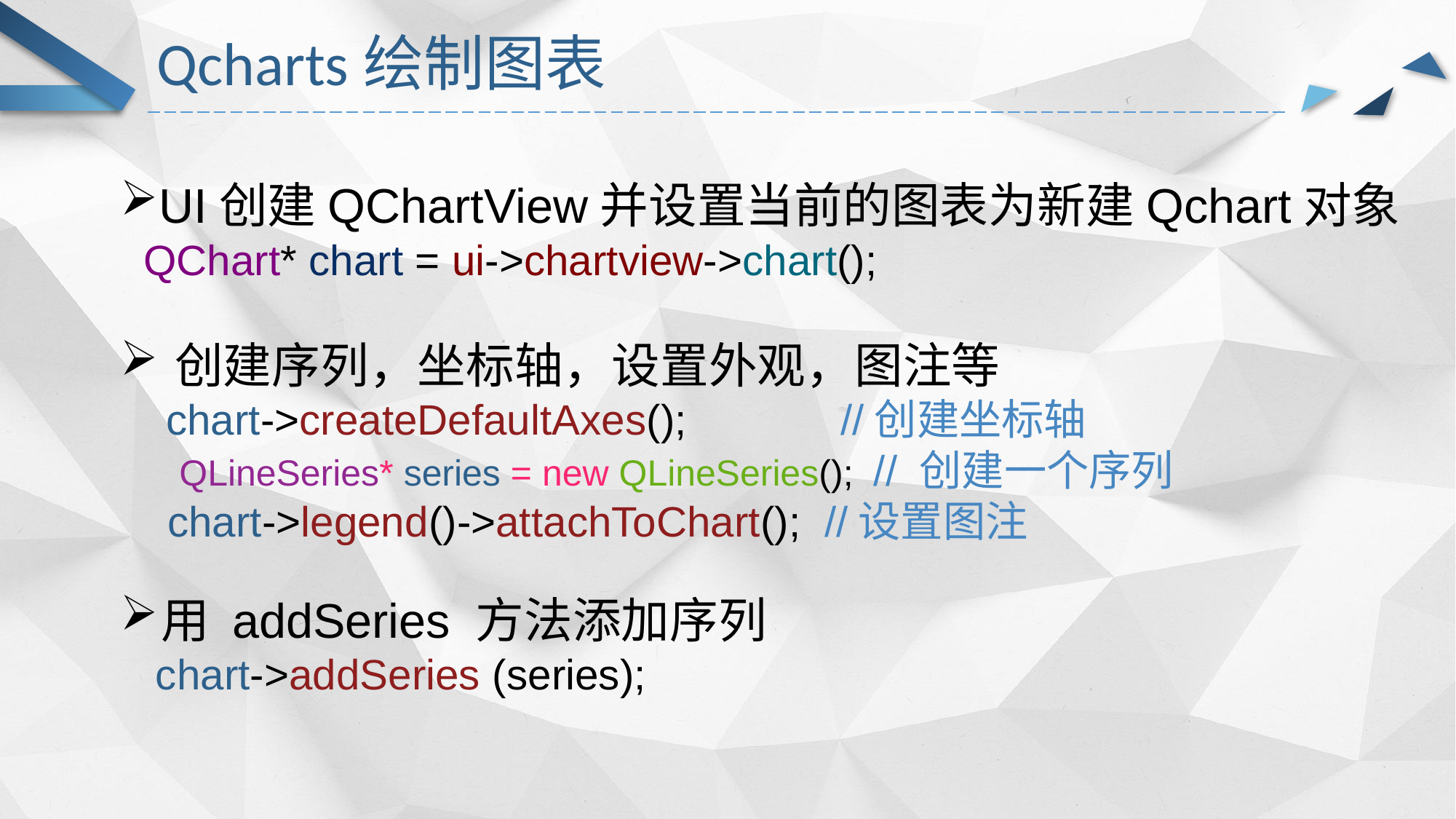

# Qcharts绘制图表
UI创建QChartView并设置当前的图表为新建Qchart对象
  QChart* chart = ui->chartview->chart();

创建序列，坐标轴，设置外观，图注等
      chart->createDefaultAxes();             //创建坐标轴
     QLineSeries* series = new QLineSeries();  // 创建一个序列
    chart->legend()->attachToChart();  //设置图注

用 addSeries 方法添加序列
   chart->addSeries (series);